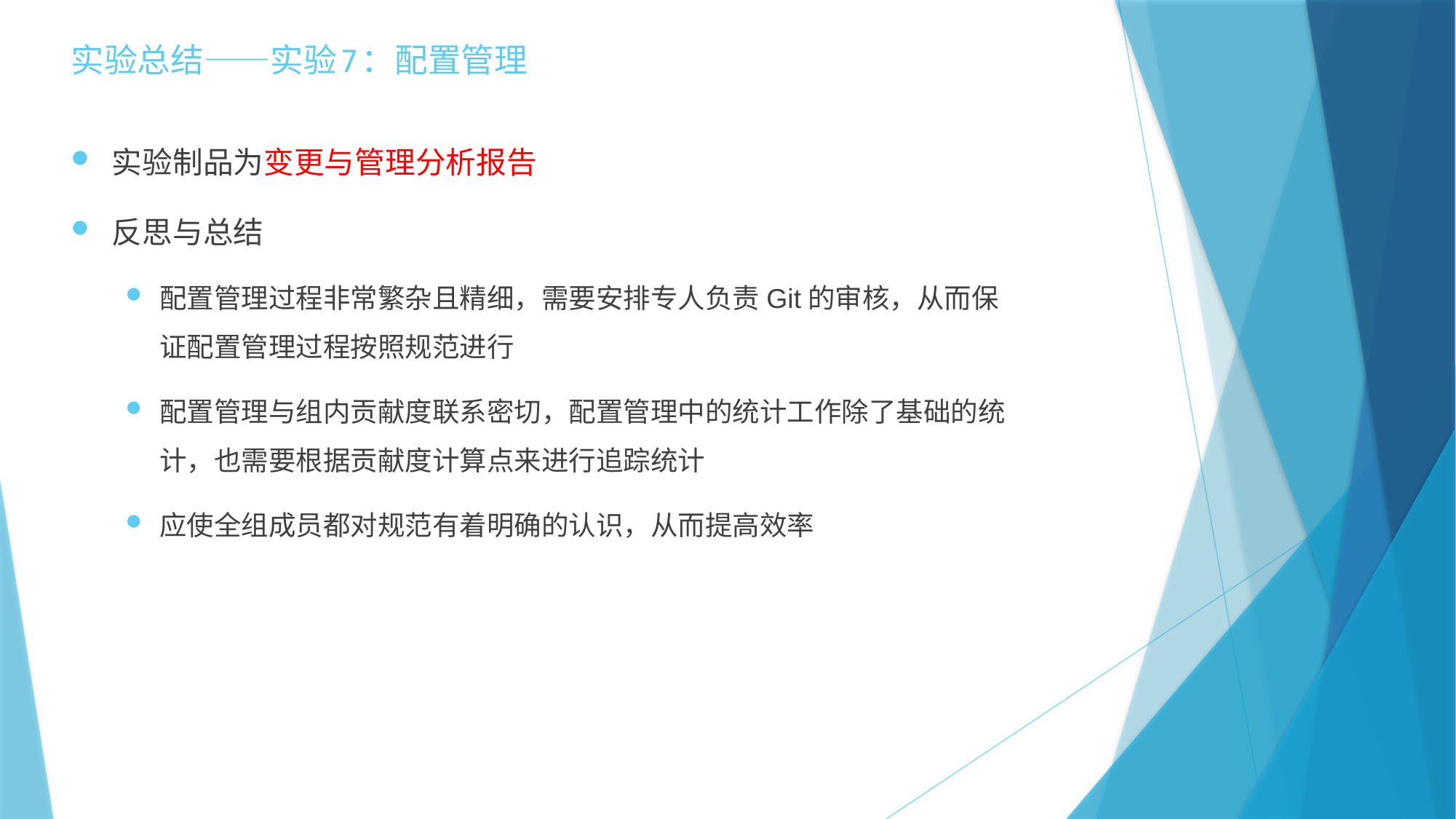

# 实验总结——实验7：配置管理
实验制品为变更与管理分析报告
反思与总结
配置管理过程非常繁杂且精细，需要安排专人负责Git的审核，从而保证配置管理过程按照规范进行
配置管理与组内贡献度联系密切，配置管理中的统计工作除了基础的统计，也需要根据贡献度计算点来进行追踪统计
应使全组成员都对规范有着明确的认识，从而提高效率